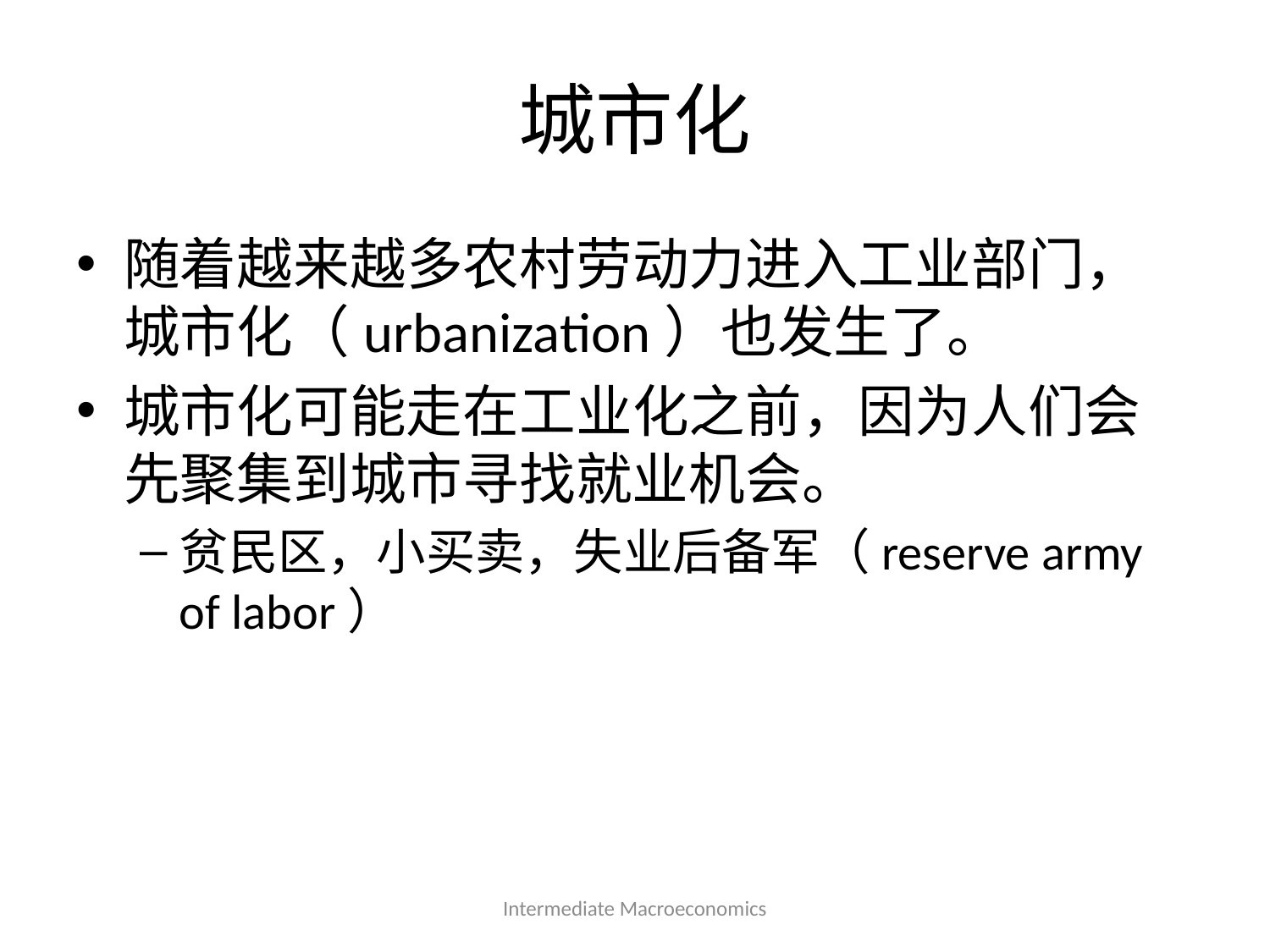

# 城市化
随着越来越多农村劳动力进入工业部门，城市化（urbanization）也发生了。
城市化可能走在工业化之前，因为人们会先聚集到城市寻找就业机会。
贫民区，小买卖，失业后备军（reserve army of labor）

Intermediate Macroeconomics